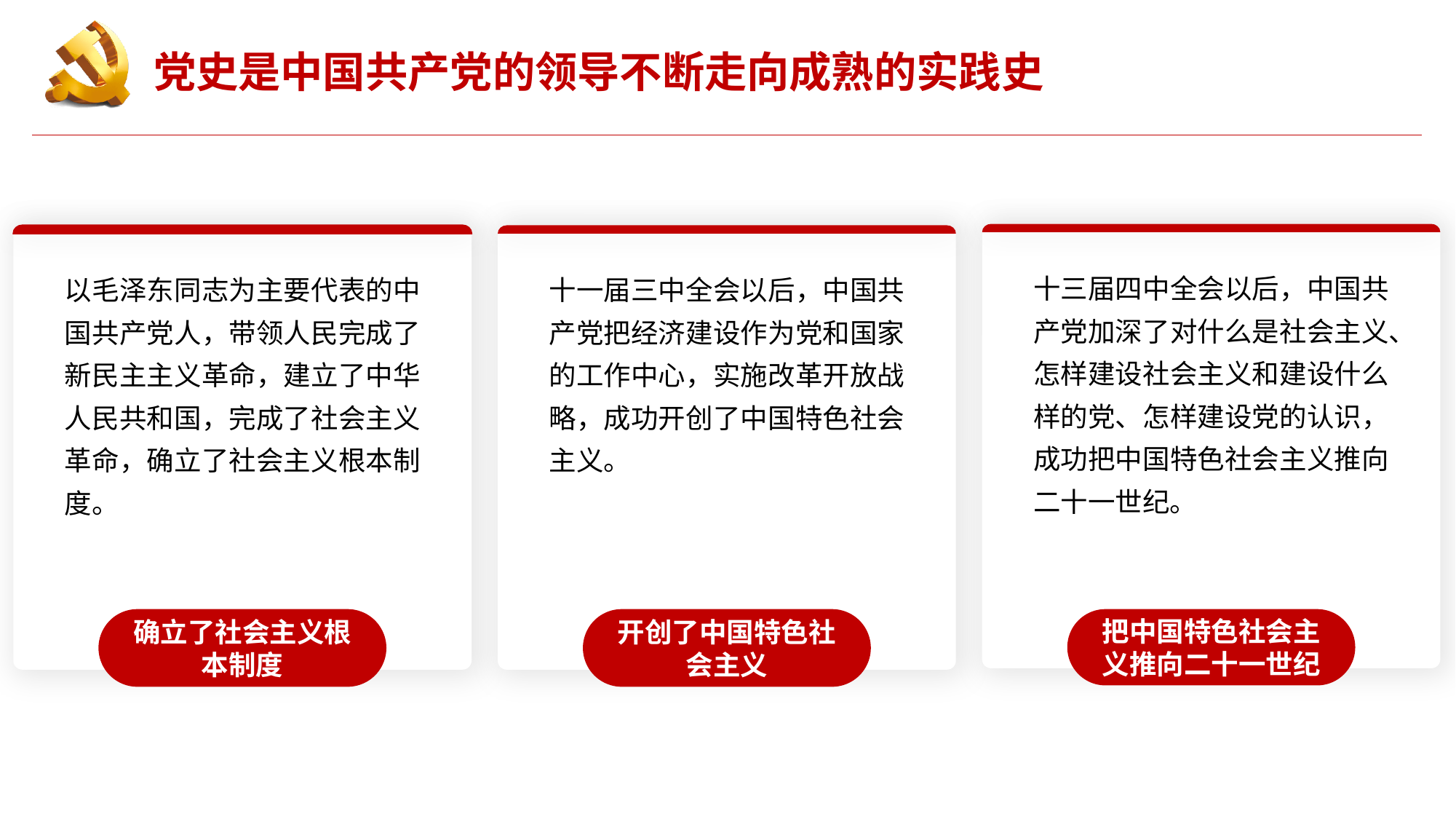

把中国特色社会主义推向二十一世纪
十三届四中全会以后，中国共产党加深了对什么是社会主义、怎样建设社会主义和建设什么样的党、怎样建设党的认识，成功把中国特色社会主义推向二十一世纪。

确立了社会主义根本制度
以毛泽东同志为主要代表的中国共产党人，带领人民完成了新民主主义革命，建立了中华人民共和国，完成了社会主义革命，确立了社会主义根本制度。

开创了中国特色社会主义
十一届三中全会以后，中国共产党把经济建设作为党和国家的工作中心，实施改革开放战略，成功开创了中国特色社会主义。